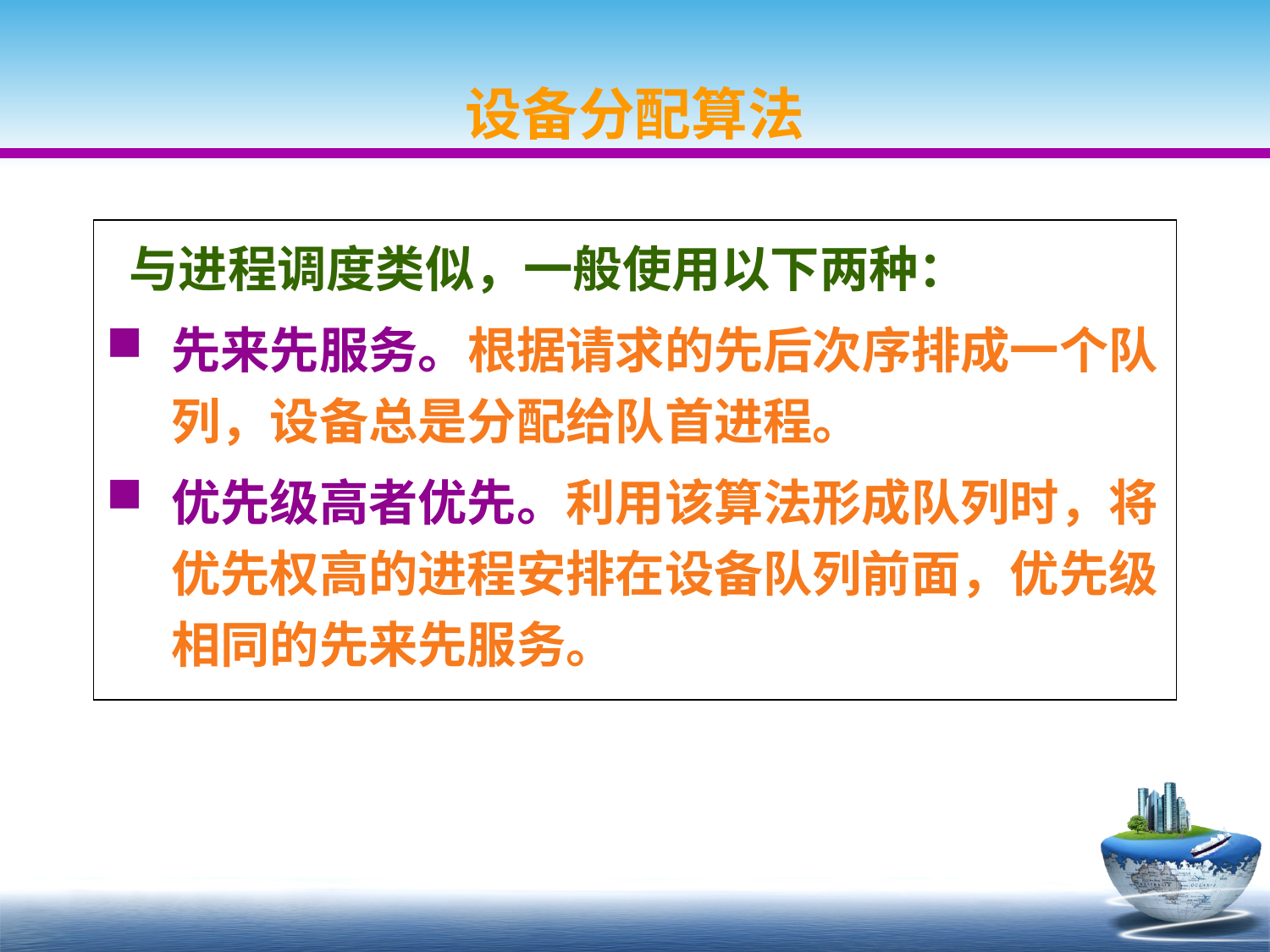

# 设备分配算法

 与进程调度类似，一般使用以下两种：
先来先服务。根据请求的先后次序排成一个队列，设备总是分配给队首进程。
优先级高者优先。利用该算法形成队列时，将优先权高的进程安排在设备队列前面，优先级相同的先来先服务。